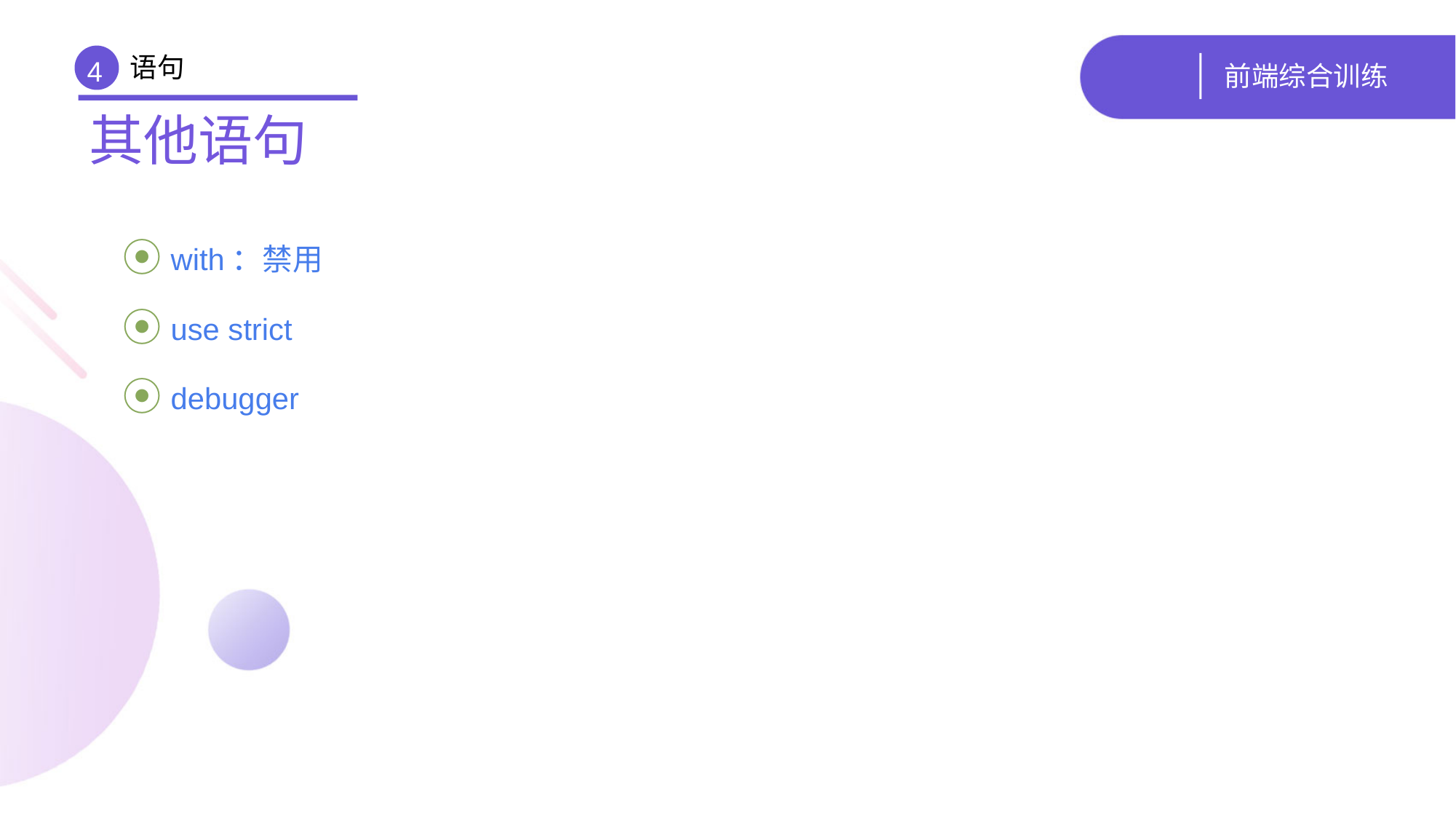

语句
# 前端综合训练
4
其他语句
 with：禁用
 use strict
 debugger